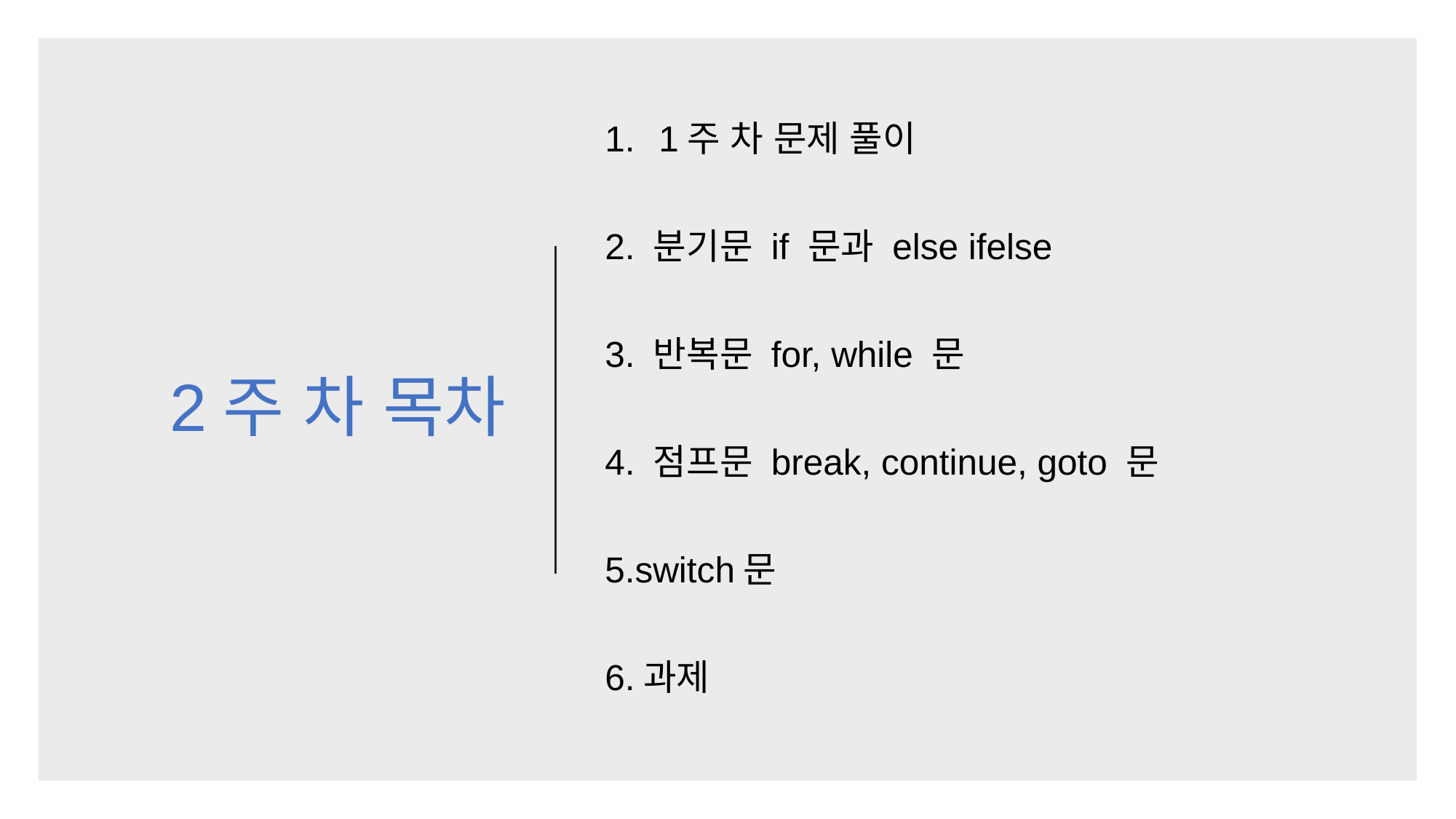

# 2주 차 목차
1주 차 문제 풀이

2. 분기문 if 문과 else ifelse

3. 반복문 for, while 문

4. 점프문 break, continue, goto 문

5.switch문

6.과제